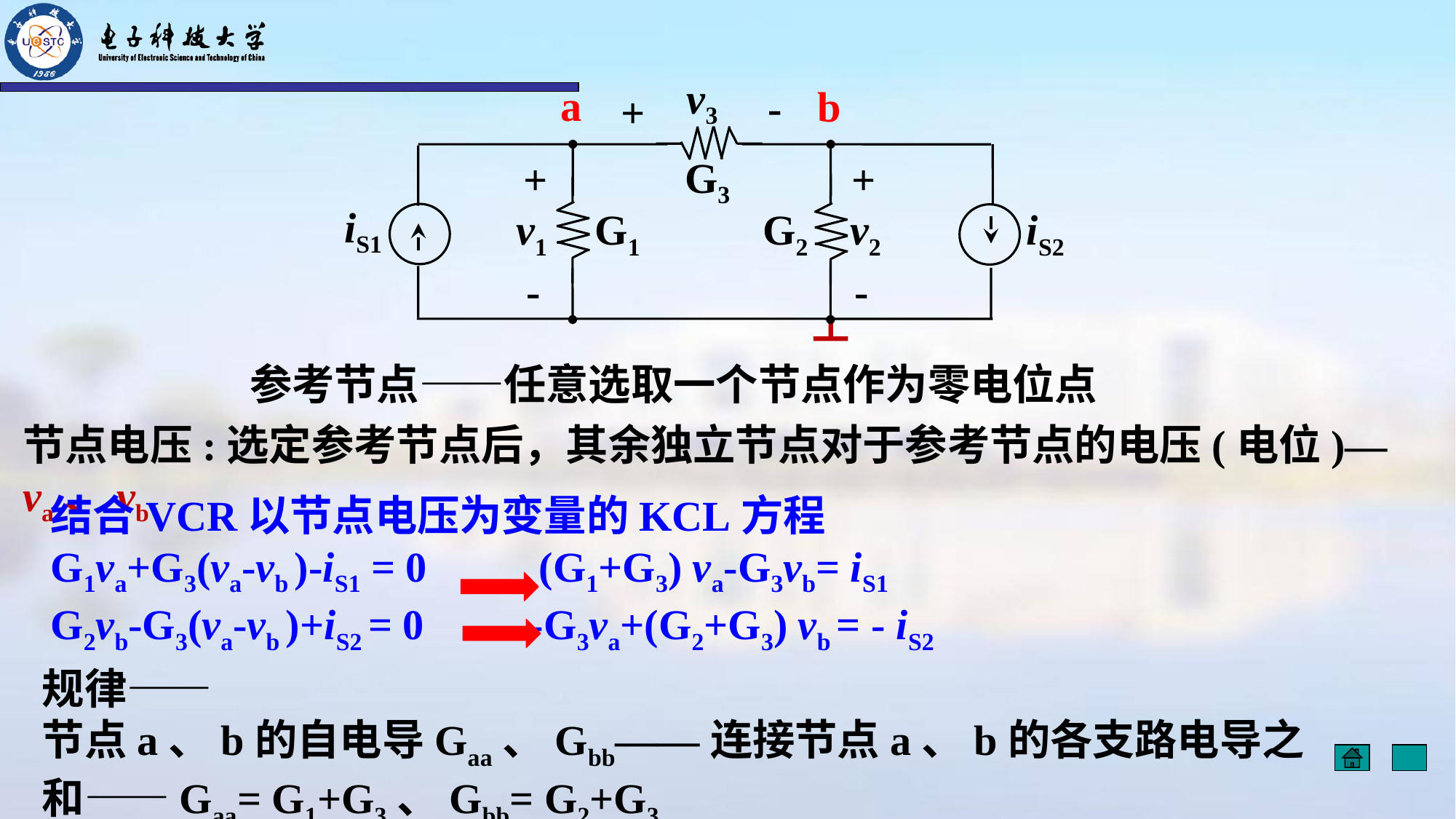

v3
-
+

G3

+
+
iS1
v1
G1
G2
v2
iS2

-
-

a
b

参考节点——任意选取一个节点作为零电位点
节点电压:选定参考节点后，其余独立节点对于参考节点的电压(电位)—va、vb
结合VCR以节点电压为变量的KCL方程
G1va+G3(va-vb )-iS1 = 0           (G1+G3) va-G3vb= iS1
G2vb-G3(va-vb )+iS2 = 0          -G3va+(G2+G3) vb = - iS2

规律——
节点a、b的自电导Gaa、Gbb——连接节点a、b的各支路电导之和——Gaa= G1+G3、Gbb= G2+G3